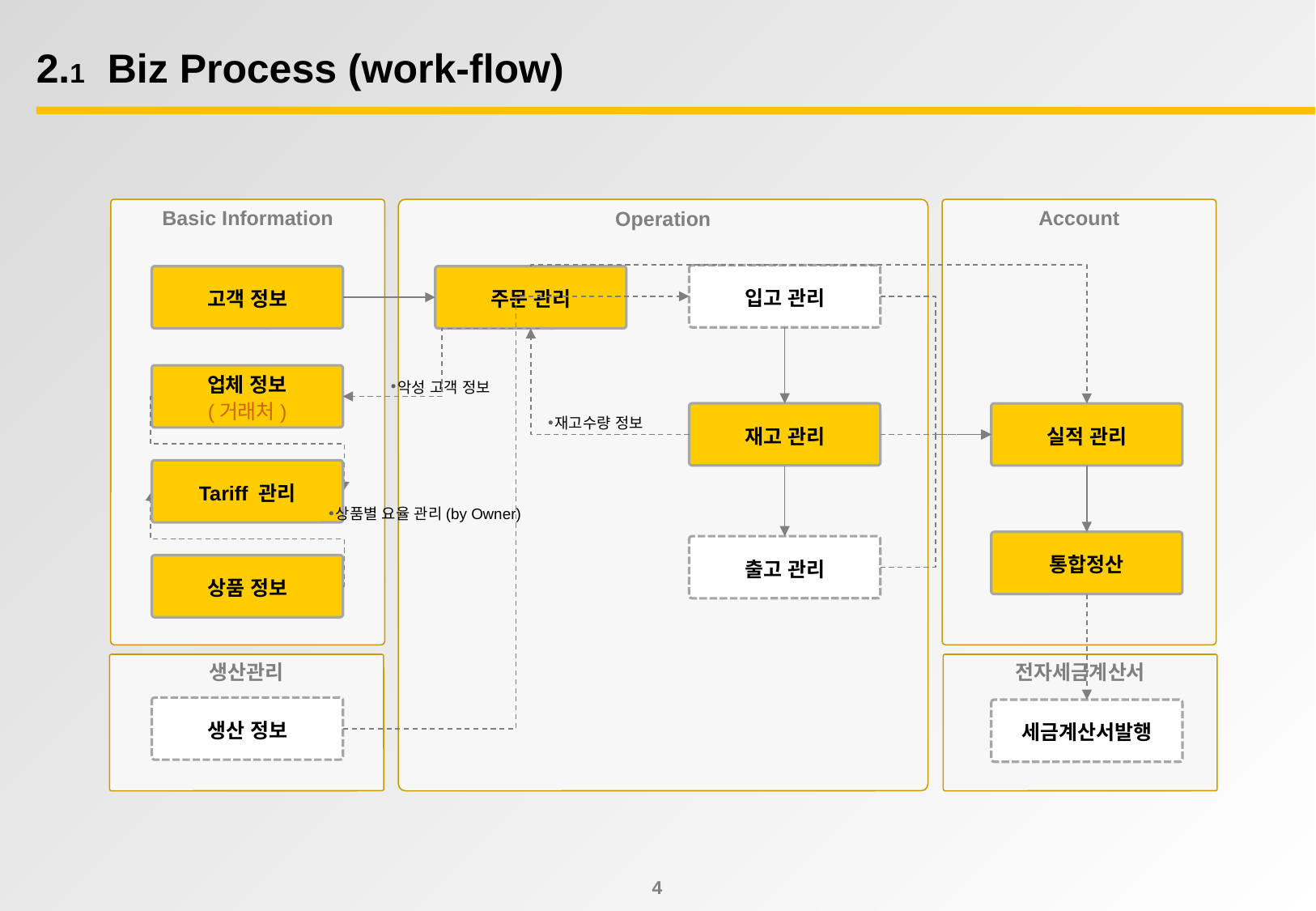

2.1  Biz Process (work-flow)
Basic Information
Operation
Account
입고 관리
고객 정보
주문 관리
업체 정보
(거래처)
악성 고객 정보
재고 관리
실적 관리
재고수량 정보
Tariff 관리
상품별 요율 관리(by Owner)
통합정산
출고 관리
상품 정보
생산관리
전자세금계산서
생산 정보
세금계산서발행